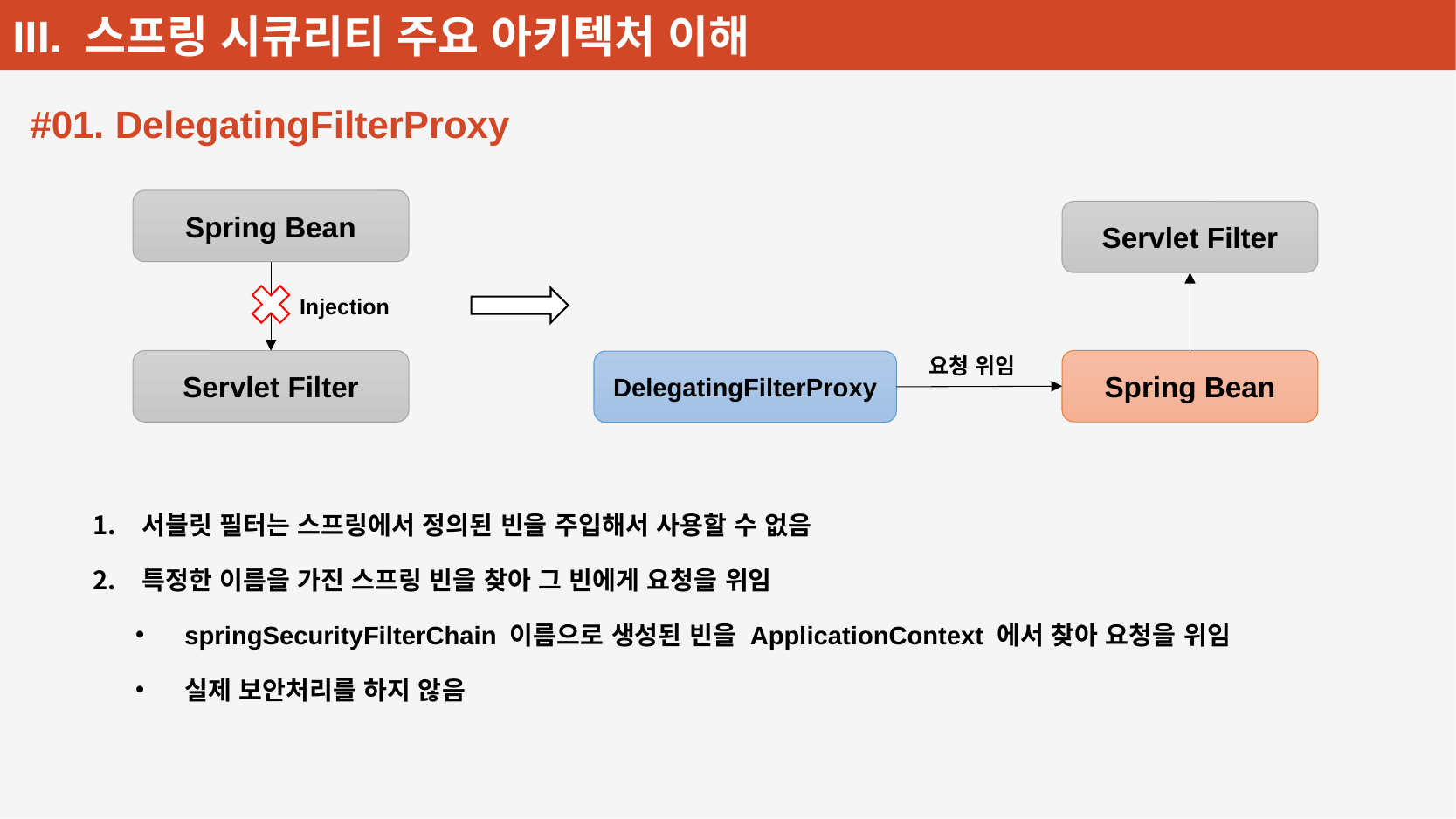

#01. DelegatingFilterProxy
Spring Bean
Servlet Filter

Injection

요청 위임
Spring Bean
Servlet Filter
DelegatingFilterProxy
서블릿 필터는 스프링에서 정의된 빈을 주입해서 사용할 수 없음
특정한 이름을 가진 스프링 빈을 찾아 그 빈에게 요청을 위임
springSecurityFilterChain 이름으로 생성된 빈을 ApplicationContext 에서 찾아 요청을 위임
실제 보안처리를 하지 않음